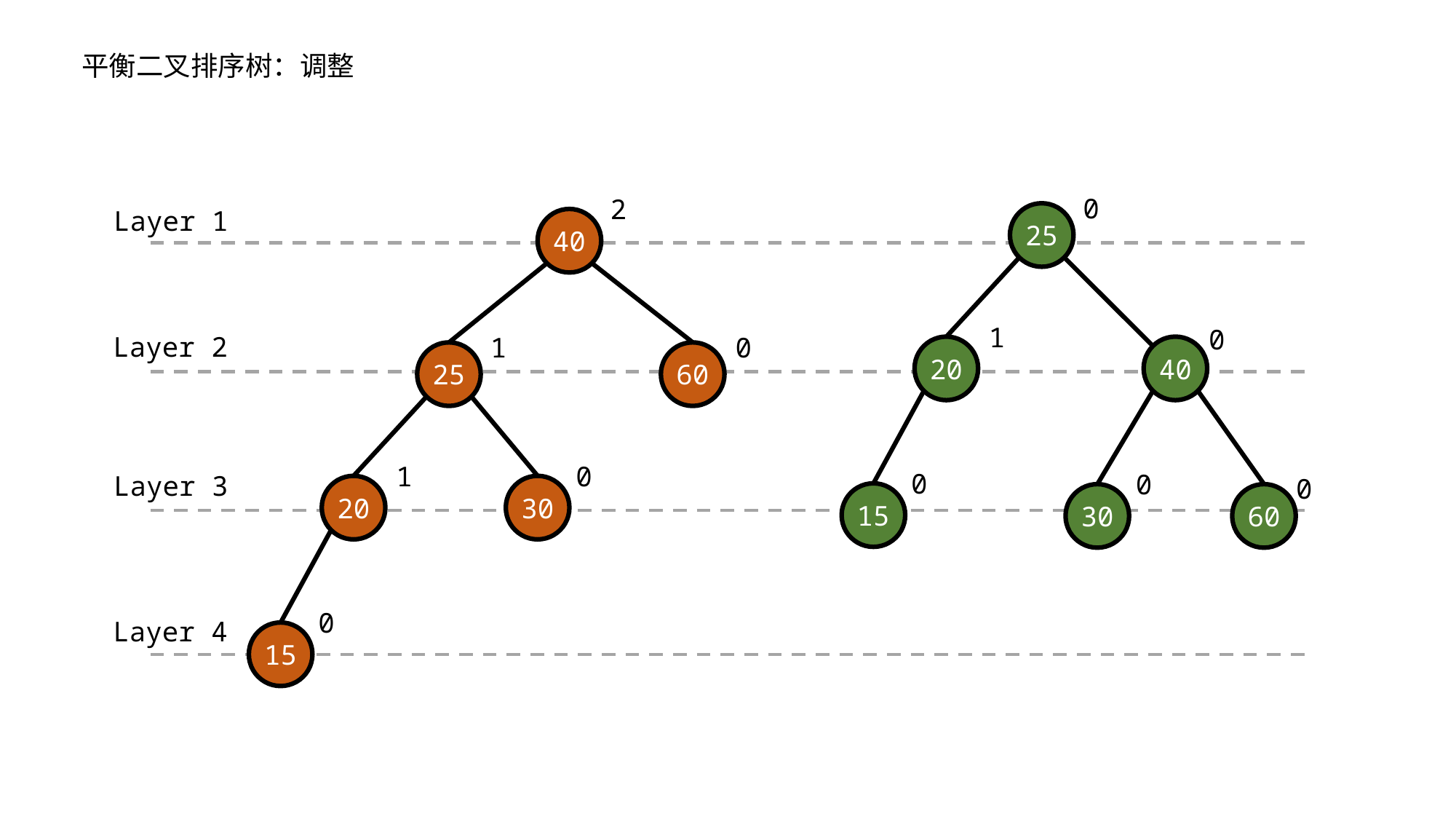

平衡二叉排序树：调整
0
2
Layer 1
25
40
1
0
Layer 2
1
0
20
40
25
60
1
0
0
0
Layer 3
0
20
30
15
30
60
0
Layer 4
15